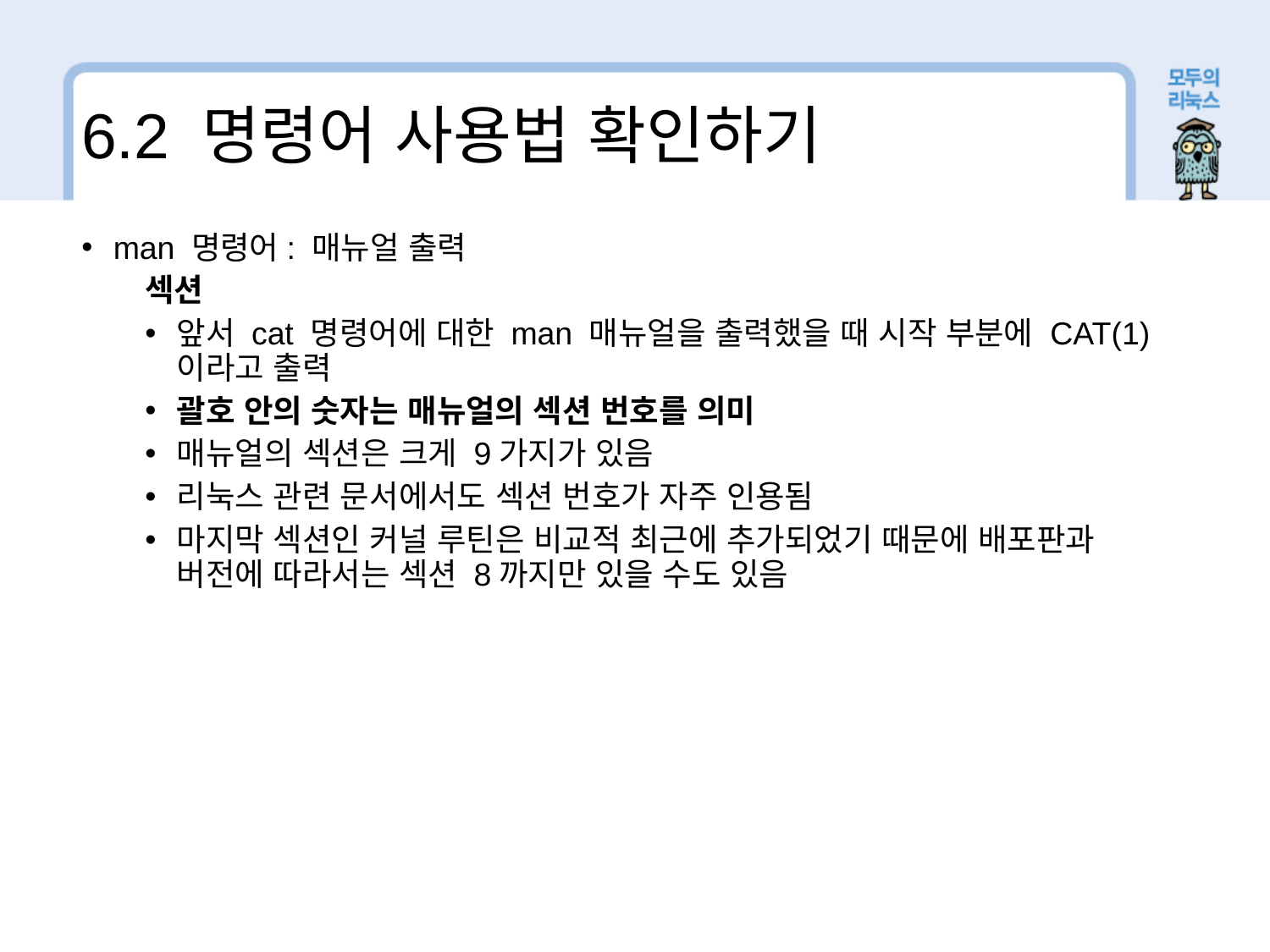

6.2 명령어 사용법 확인하기
man 명령어: 매뉴얼 출력
섹션
앞서 cat 명령어에 대한 man 매뉴얼을 출력했을 때 시작 부분에 CAT(1)이라고 출력
괄호 안의 숫자는 매뉴얼의 섹션 번호를 의미
매뉴얼의 섹션은 크게 9가지가 있음
리눅스 관련 문서에서도 섹션 번호가 자주 인용됨
마지막 섹션인 커널 루틴은 비교적 최근에 추가되었기 때문에 배포판과 버전에 따라서는 섹션 8까지만 있을 수도 있음